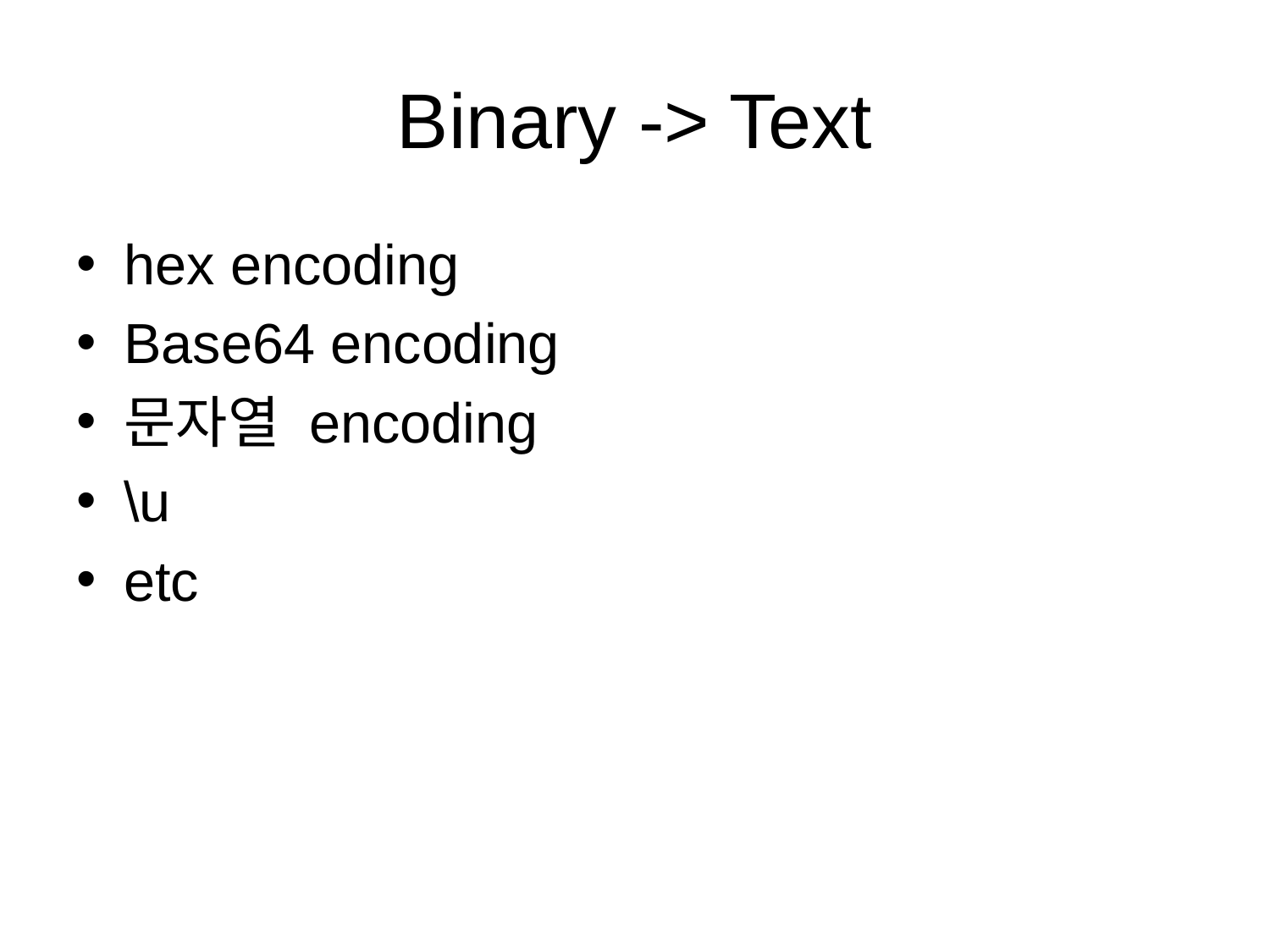

# Binary -> Text
hex encoding
Base64 encoding
문자열 encoding
\u
etc